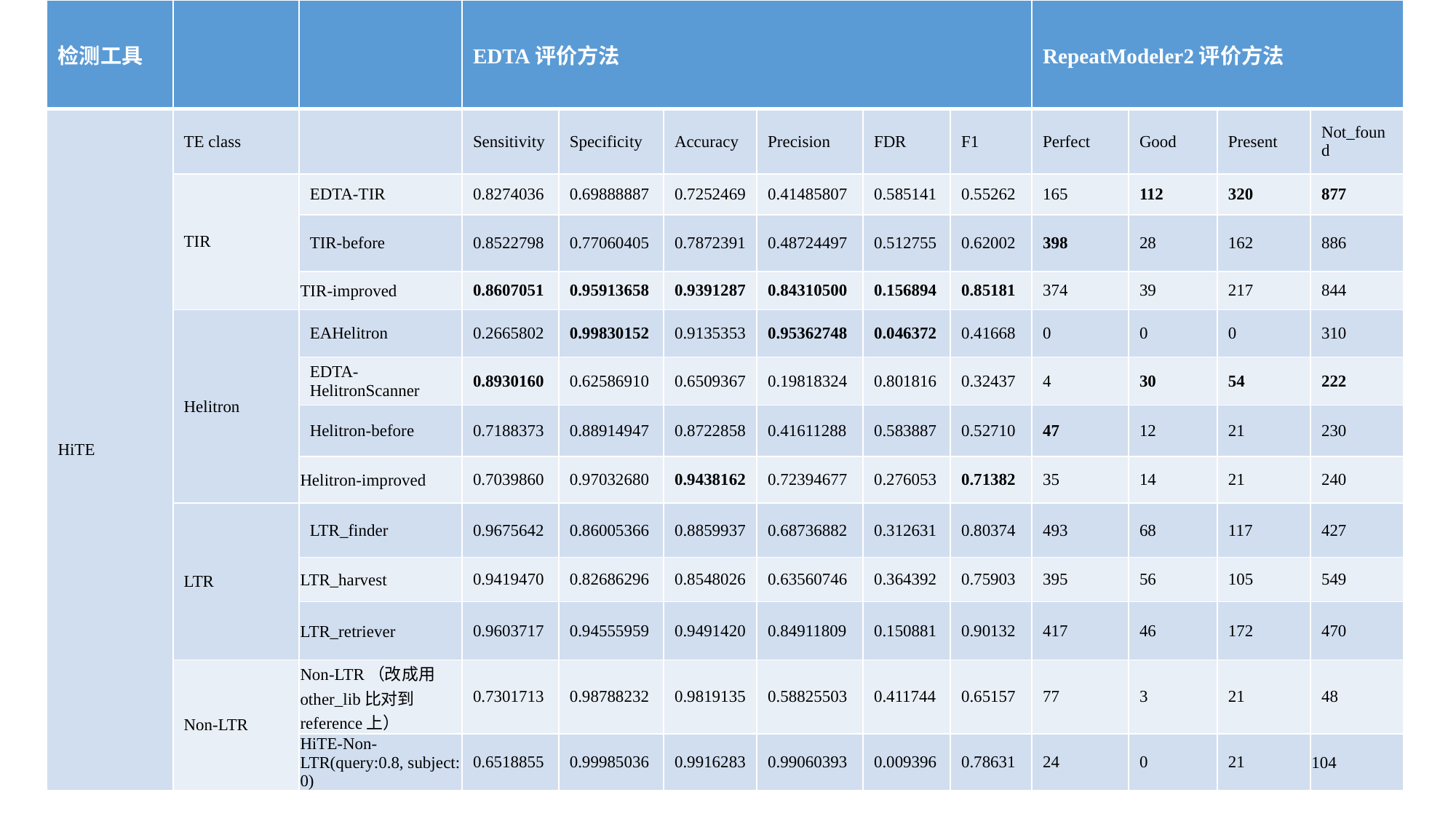

| 检测工具 |  |  | EDTA评价方法 |  |  |  |  |  | RepeatModeler2评价方法 |  |  |  |
| --- | --- | --- | --- | --- | --- | --- | --- | --- | --- | --- | --- | --- |
| HiTE | TE class |  | Sensitivity | Specificity | Accuracy | Precision | FDR | F1 | Perfect | Good | Present | Not\_found |
|  | TIR | EDTA-TIR | 0.8274036 | 0.69888887 | 0.7252469 | 0.41485807 | 0.585141 | 0.55262 | 165 | 112 | 320 | 877 |
|  |  | TIR-before | 0.8522798 | 0.77060405 | 0.7872391 | 0.48724497 | 0.512755 | 0.62002 | 398 | 28 | 162 | 886 |
|  |  | TIR-improved | 0.8607051 | 0.95913658 | 0.9391287 | 0.84310500 | 0.156894 | 0.85181 | 374 | 39 | 217 | 844 |
|  | Helitron | EAHelitron | 0.2665802 | 0.99830152 | 0.9135353 | 0.95362748 | 0.046372 | 0.41668 | 0 | 0 | 0 | 310 |
|  |  | EDTA-HelitronScanner | 0.8930160 | 0.62586910 | 0.6509367 | 0.19818324 | 0.801816 | 0.32437 | 4 | 30 | 54 | 222 |
|  |  | Helitron-before | 0.7188373 | 0.88914947 | 0.8722858 | 0.41611288 | 0.583887 | 0.52710 | 47 | 12 | 21 | 230 |
|  |  | Helitron-improved | 0.7039860 | 0.97032680 | 0.9438162 | 0.72394677 | 0.276053 | 0.71382 | 35 | 14 | 21 | 240 |
|  | LTR | LTR\_finder | 0.9675642 | 0.86005366 | 0.8859937 | 0.68736882 | 0.312631 | 0.80374 | 493 | 68 | 117 | 427 |
|  |  | LTR\_harvest | 0.9419470 | 0.82686296 | 0.8548026 | 0.63560746 | 0.364392 | 0.75903 | 395 | 56 | 105 | 549 |
|  |  | LTR\_retriever | 0.9603717 | 0.94555959 | 0.9491420 | 0.84911809 | 0.150881 | 0.90132 | 417 | 46 | 172 | 470 |
|  | Non-LTR | Non-LTR（改成用other\_lib比对到reference上） | 0.7301713 | 0.98788232 | 0.9819135 | 0.58825503 | 0.411744 | 0.65157 | 77 | 3 | 21 | 48 |
|  |  | HiTE-Non-LTR(query:0.8, subject: 0) | 0.6518855 | 0.99985036 | 0.9916283 | 0.99060393 | 0.009396 | 0.78631 | 24 | 0 | 21 | 104 |